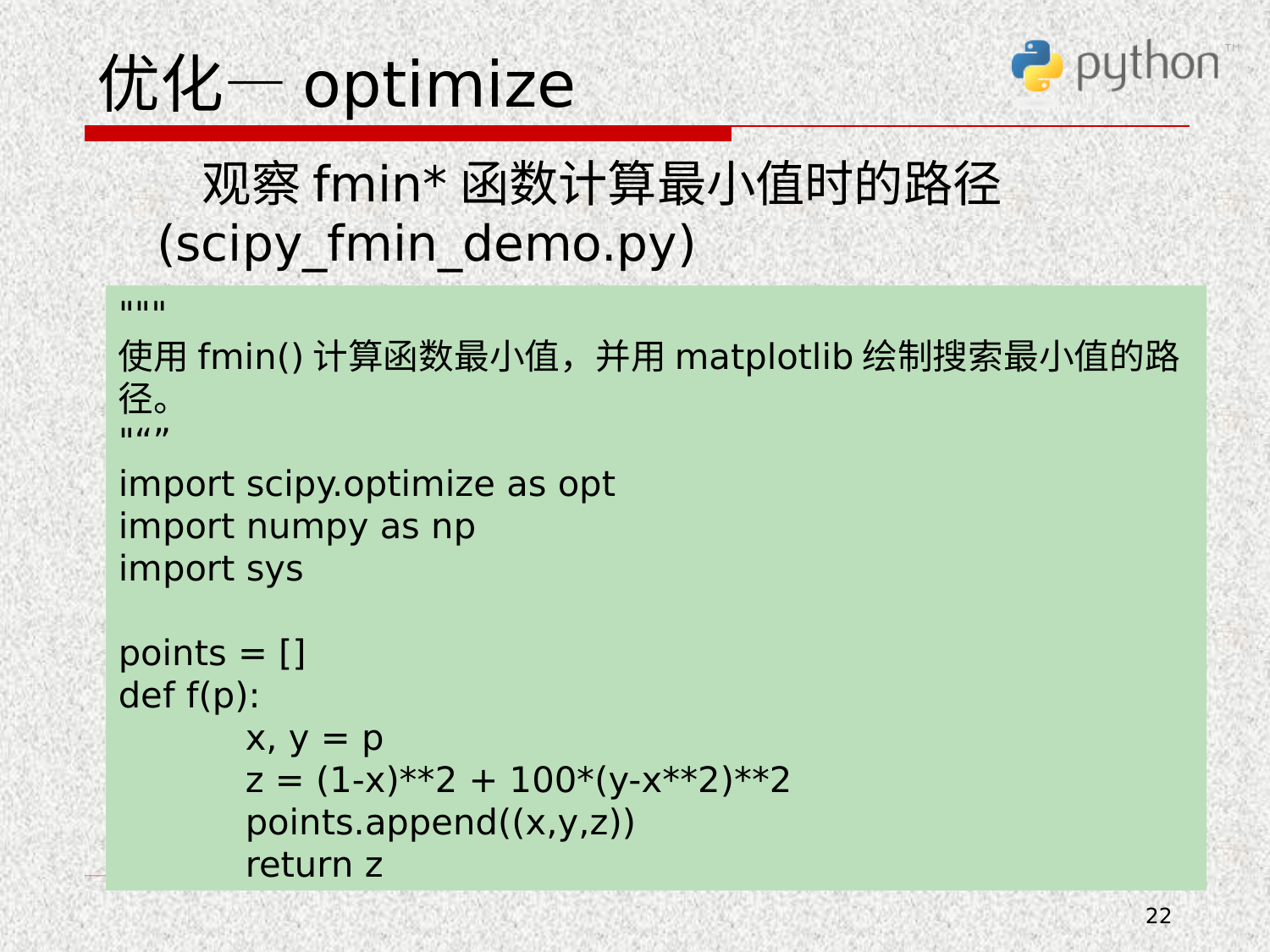

# 优化—optimize
         观察fmin*函数计算最小值时的路径(scipy_fmin_demo.py)

"""
使用fmin()计算函数最小值，并用matplotlib绘制搜索最小值的路径。
"“”
import scipy.optimize as opt
import numpy as np
import sys

points = []
def f(p):
	x, y = p
	z = (1-x)**2 + 100*(y-x**2)**2
	points.append((x,y,z))
	return z
22